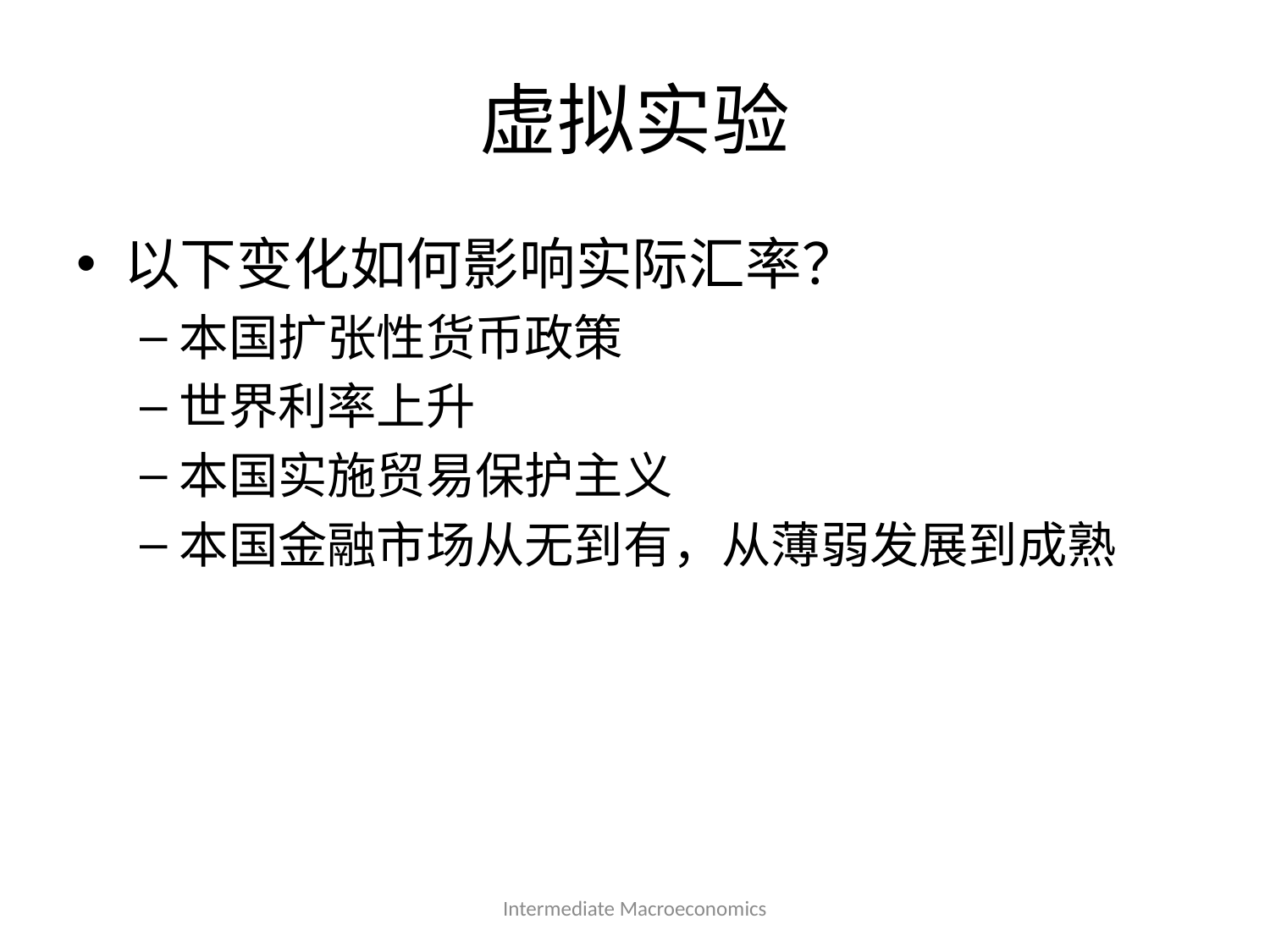

# 虚拟实验
以下变化如何影响实际汇率？
本国扩张性货币政策
世界利率上升
本国实施贸易保护主义
本国金融市场从无到有，从薄弱发展到成熟
Intermediate Macroeconomics